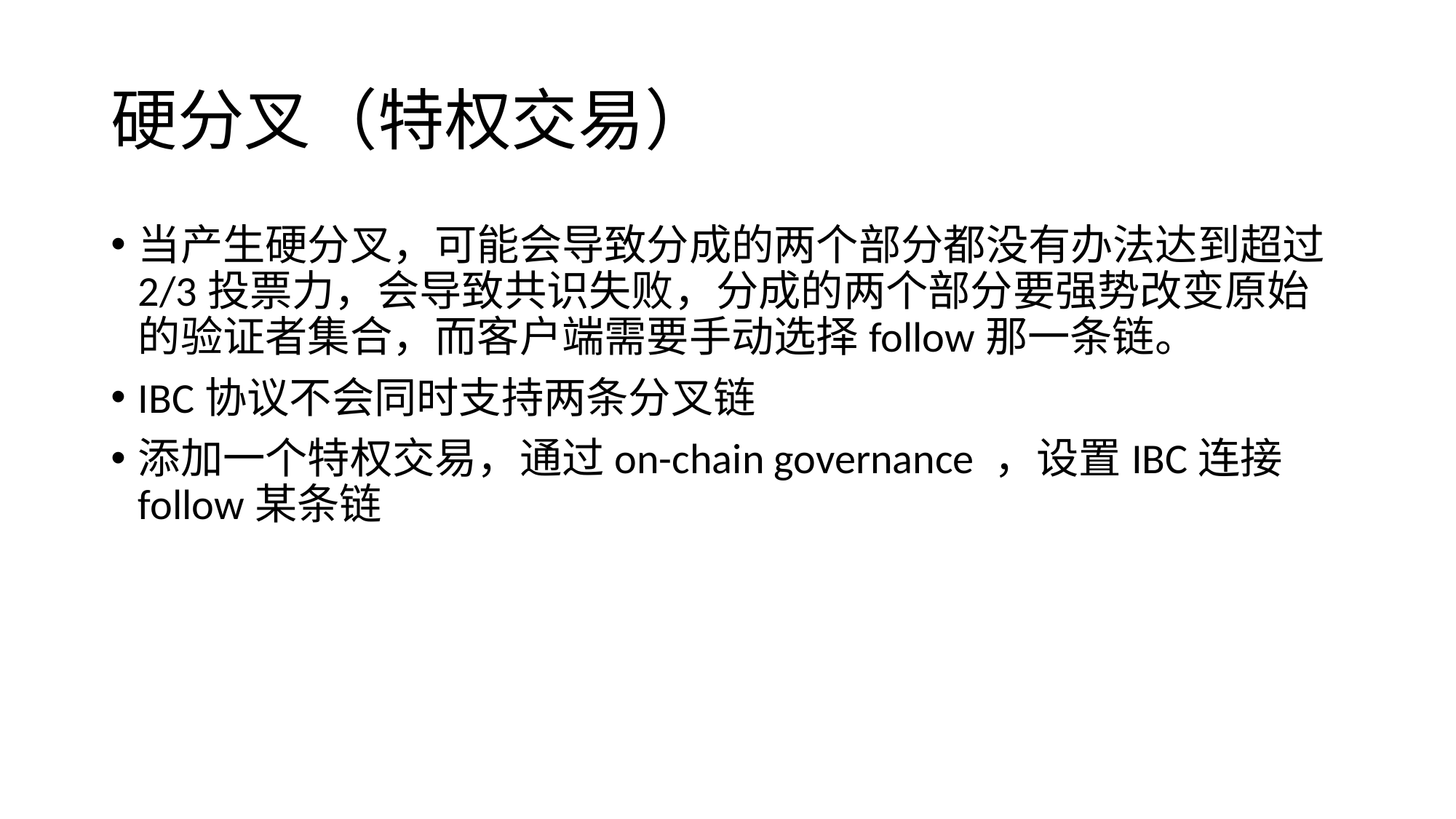

# 硬分叉（特权交易）
当产生硬分叉，可能会导致分成的两个部分都没有办法达到超过2/3投票力，会导致共识失败，分成的两个部分要强势改变原始的验证者集合，而客户端需要手动选择follow那一条链。
IBC协议不会同时支持两条分叉链
添加一个特权交易，通过on-chain governance ，设置IBC连接follow某条链